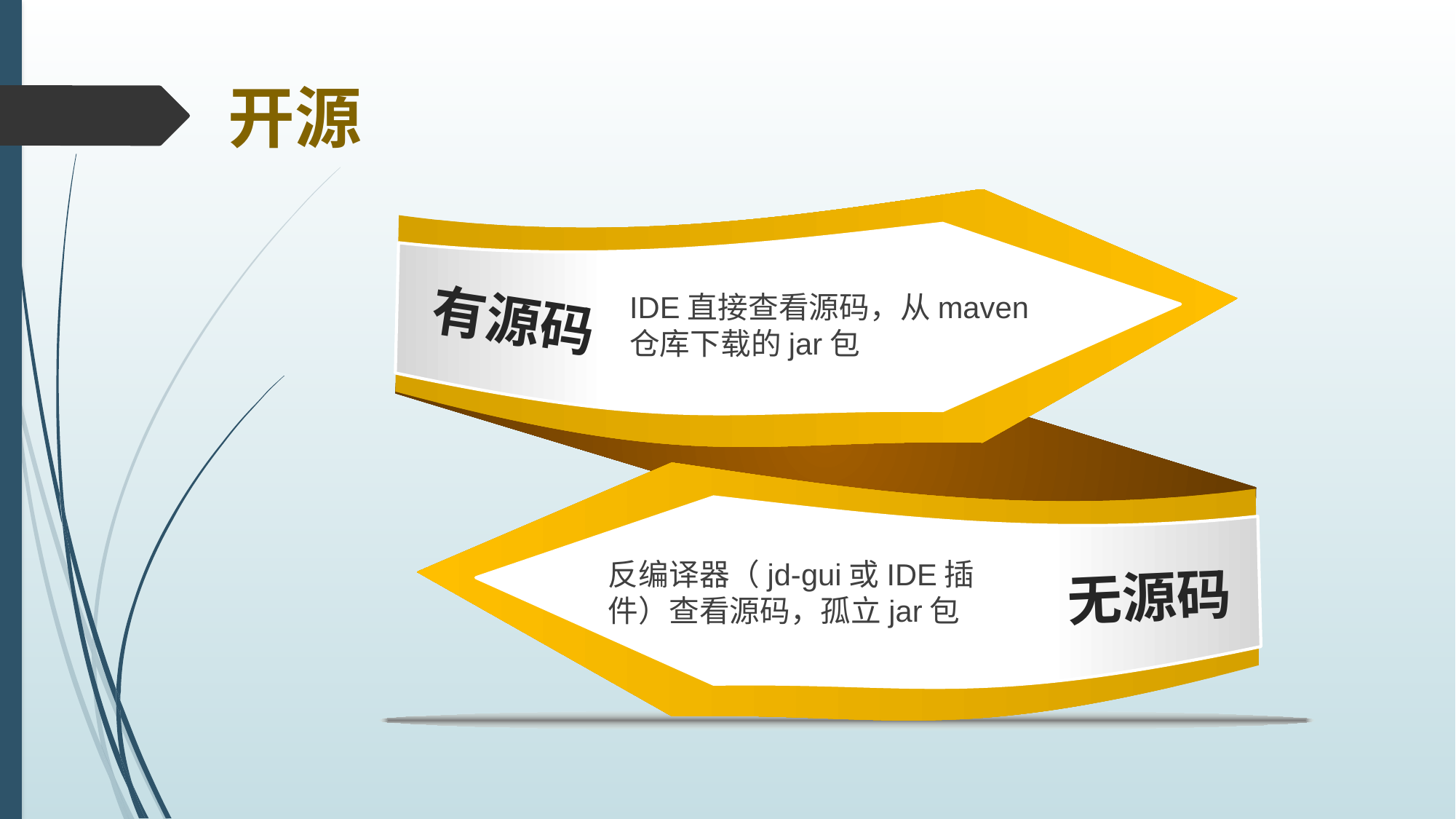

# 开源

IDE直接查看源码，从maven仓库下载的jar包
有源码

反编译器（jd-gui或IDE插件）查看源码，孤立jar包
无源码